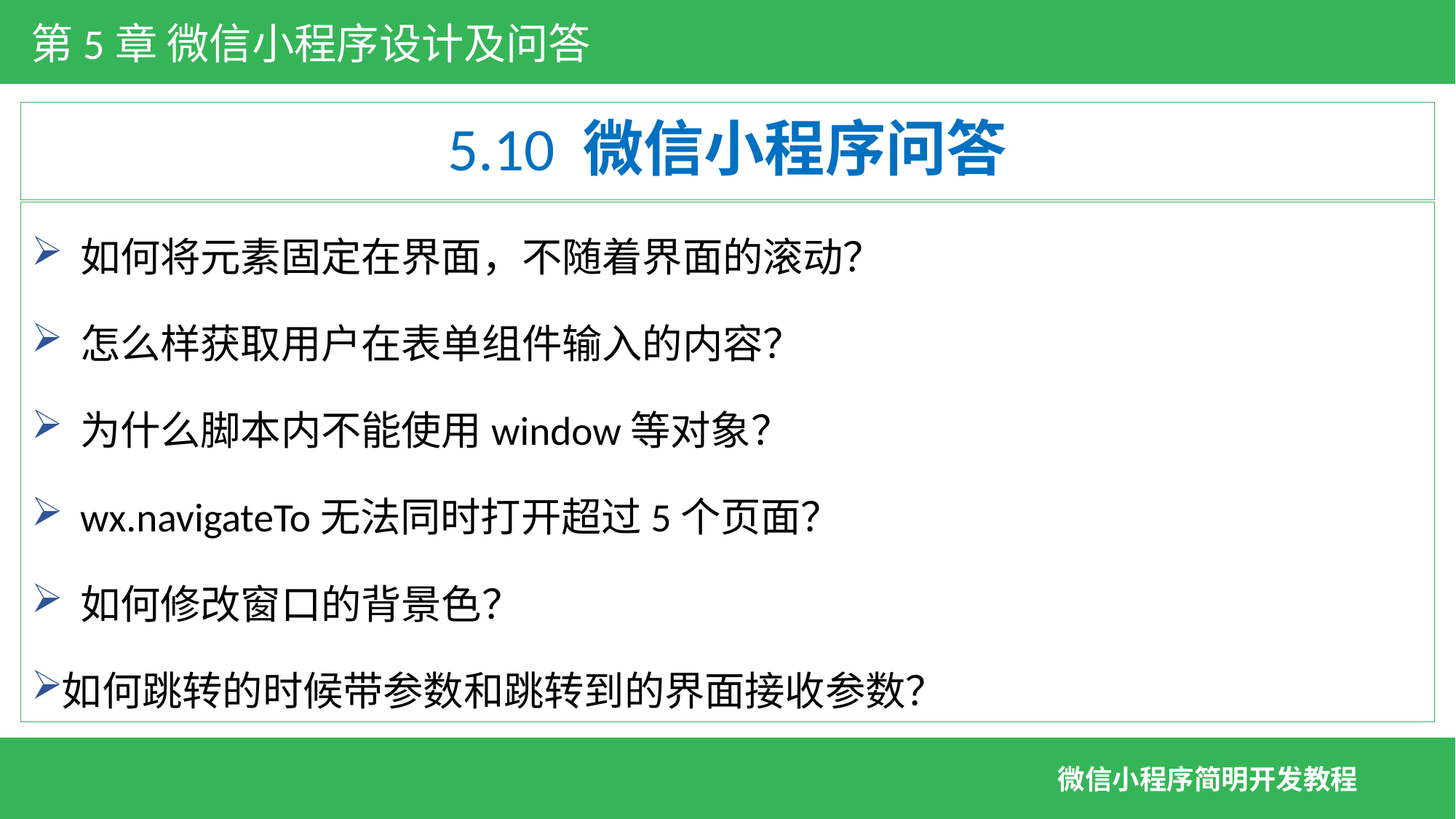

第5章 微信小程序设计及问答

# 5.10 微信小程序问答
 如何将元素固定在界面，不随着界面的滚动？
 怎么样获取用户在表单组件输入的内容？
 为什么脚本内不能使用window等对象？
  wx.navigateTo无法同时打开超过5个页面？
 如何修改窗口的背景色？
如何跳转的时候带参数和跳转到的界面接收参数？

微信小程序简明开发教程